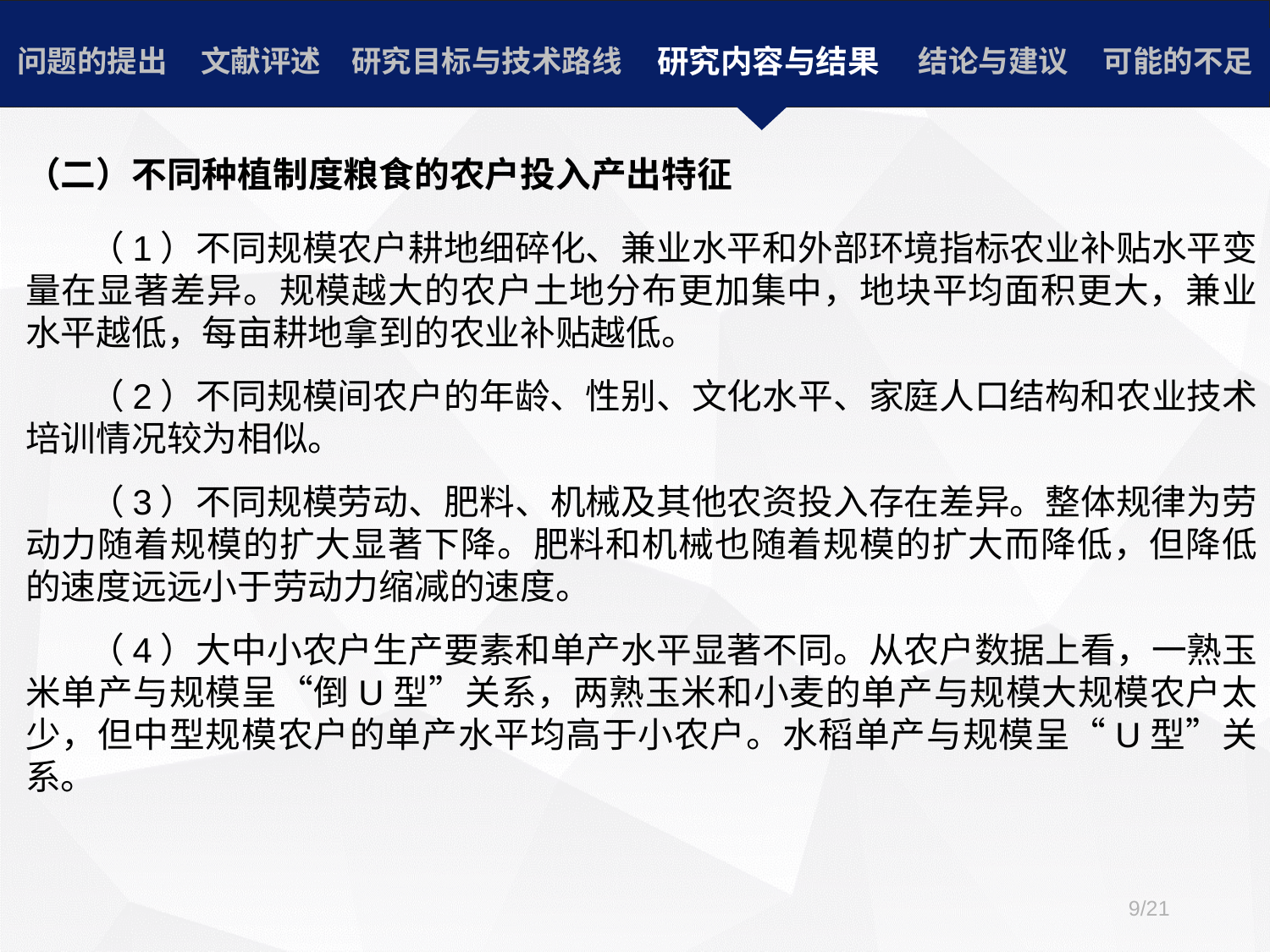

| 问题的提出 | 文献评述 | 研究目标与技术路线 | 研究内容与结果 | 结论与建议 | 可能的不足 |
| --- | --- | --- | --- | --- | --- |

（二）不同种植制度粮食的农户投入产出特征
（1）不同规模农户耕地细碎化、兼业水平和外部环境指标农业补贴水平变量在显著差异。规模越大的农户土地分布更加集中，地块平均面积更大，兼业水平越低，每亩耕地拿到的农业补贴越低。
（2）不同规模间农户的年龄、性别、文化水平、家庭人口结构和农业技术培训情况较为相似。
（3）不同规模劳动、肥料、机械及其他农资投入存在差异。整体规律为劳动力随着规模的扩大显著下降。肥料和机械也随着规模的扩大而降低，但降低的速度远远小于劳动力缩减的速度。
（4）大中小农户生产要素和单产水平显著不同。从农户数据上看，一熟玉米单产与规模呈“倒U型”关系，两熟玉米和小麦的单产与规模大规模农户太少，但中型规模农户的单产水平均高于小农户。水稻单产与规模呈“U型”关系。
9/21